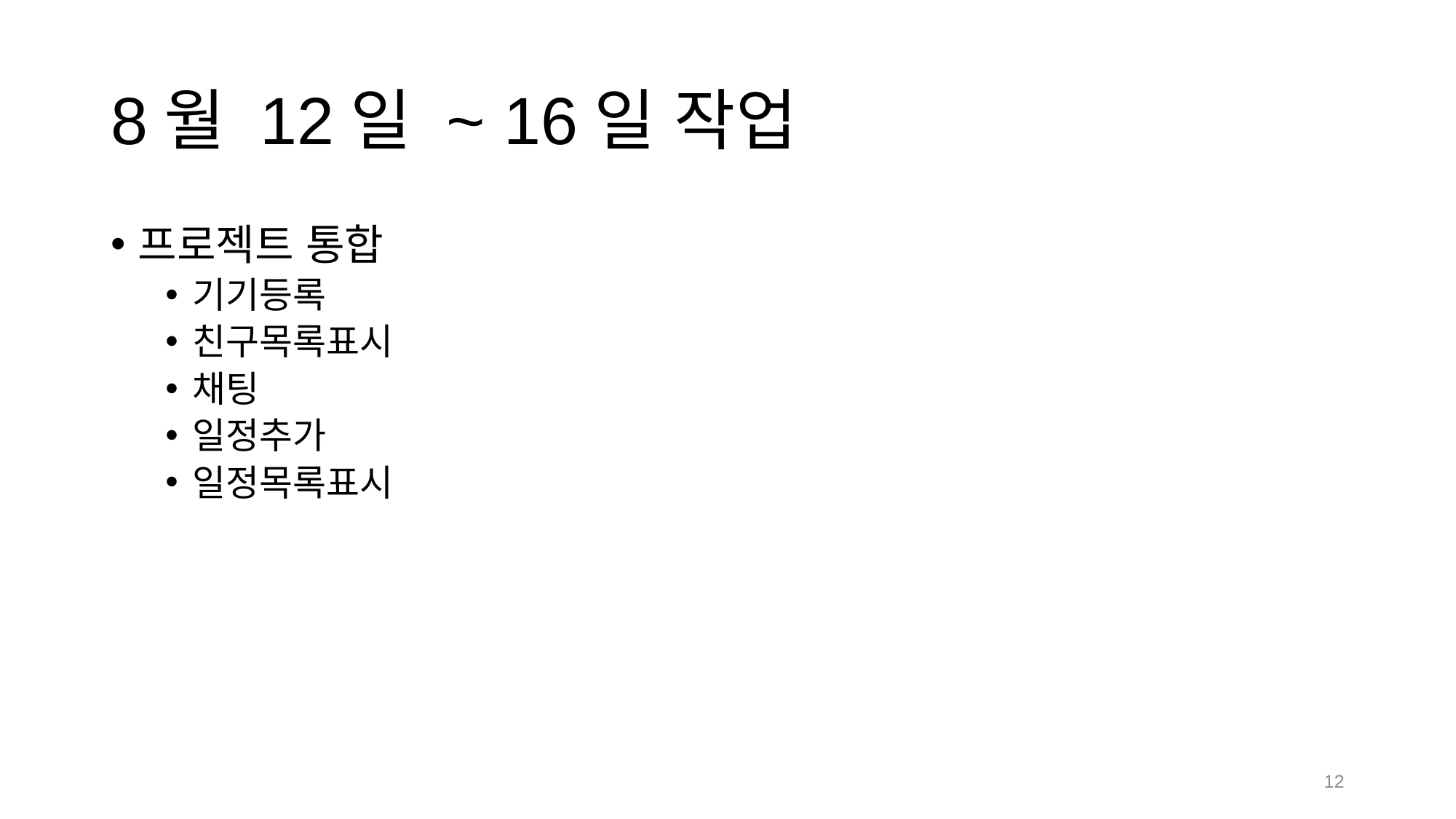

# 8월 12일 ~ 16일 작업
프로젝트 통합
기기등록
친구목록표시
채팅
일정추가
일정목록표시
12